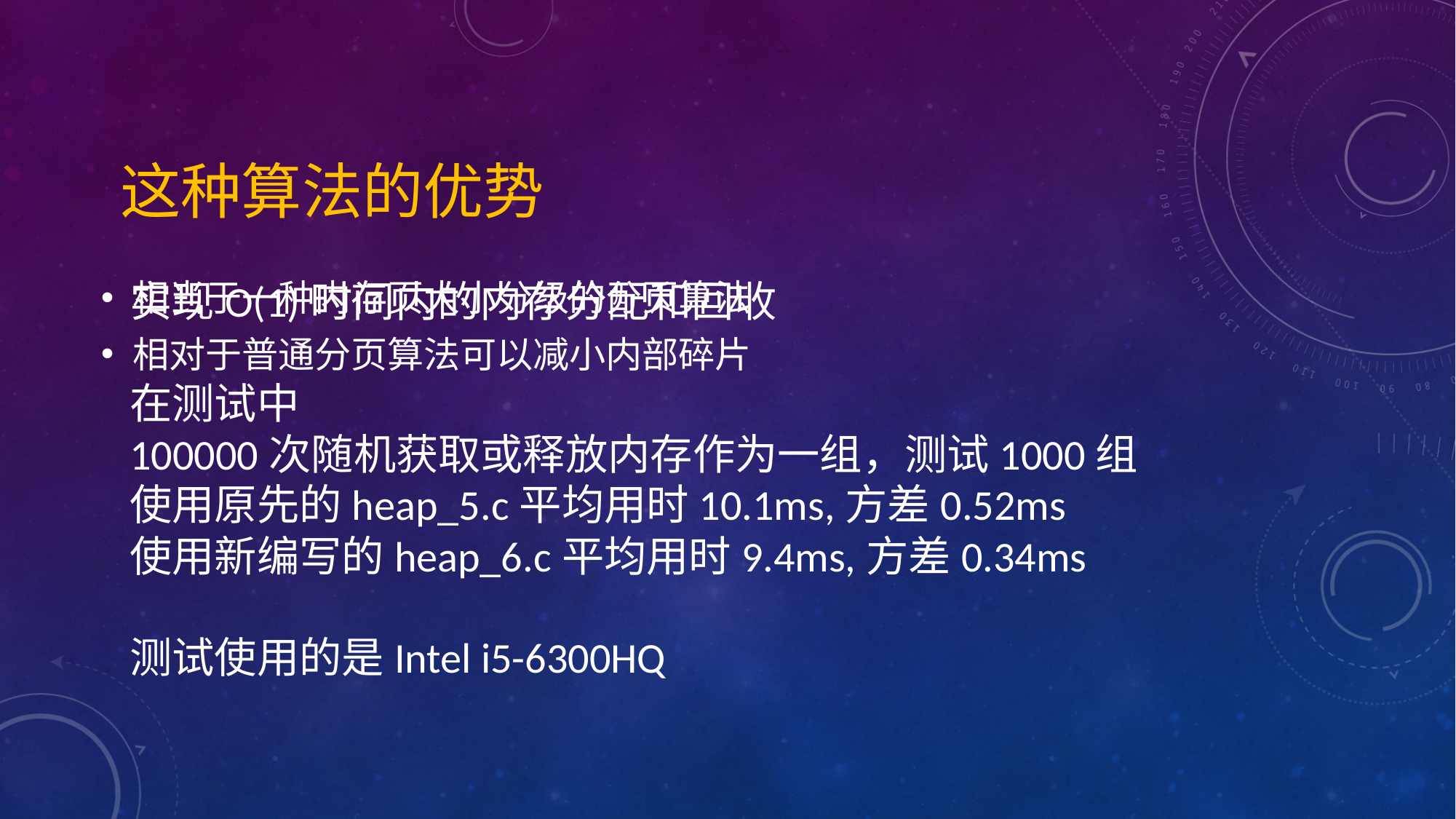

这种算法的优势
相当于一种内存页大小分级的分页算法
相对于普通分页算法可以减小内部碎片
实现O(1)时间内的内存分配和回收

在测试中
100000次随机获取或释放内存作为一组，测试1000组
使用原先的heap_5.c平均用时10.1ms,方差0.52ms
使用新编写的heap_6.c平均用时9.4ms,方差0.34ms

测试使用的是Intel i5-6300HQ